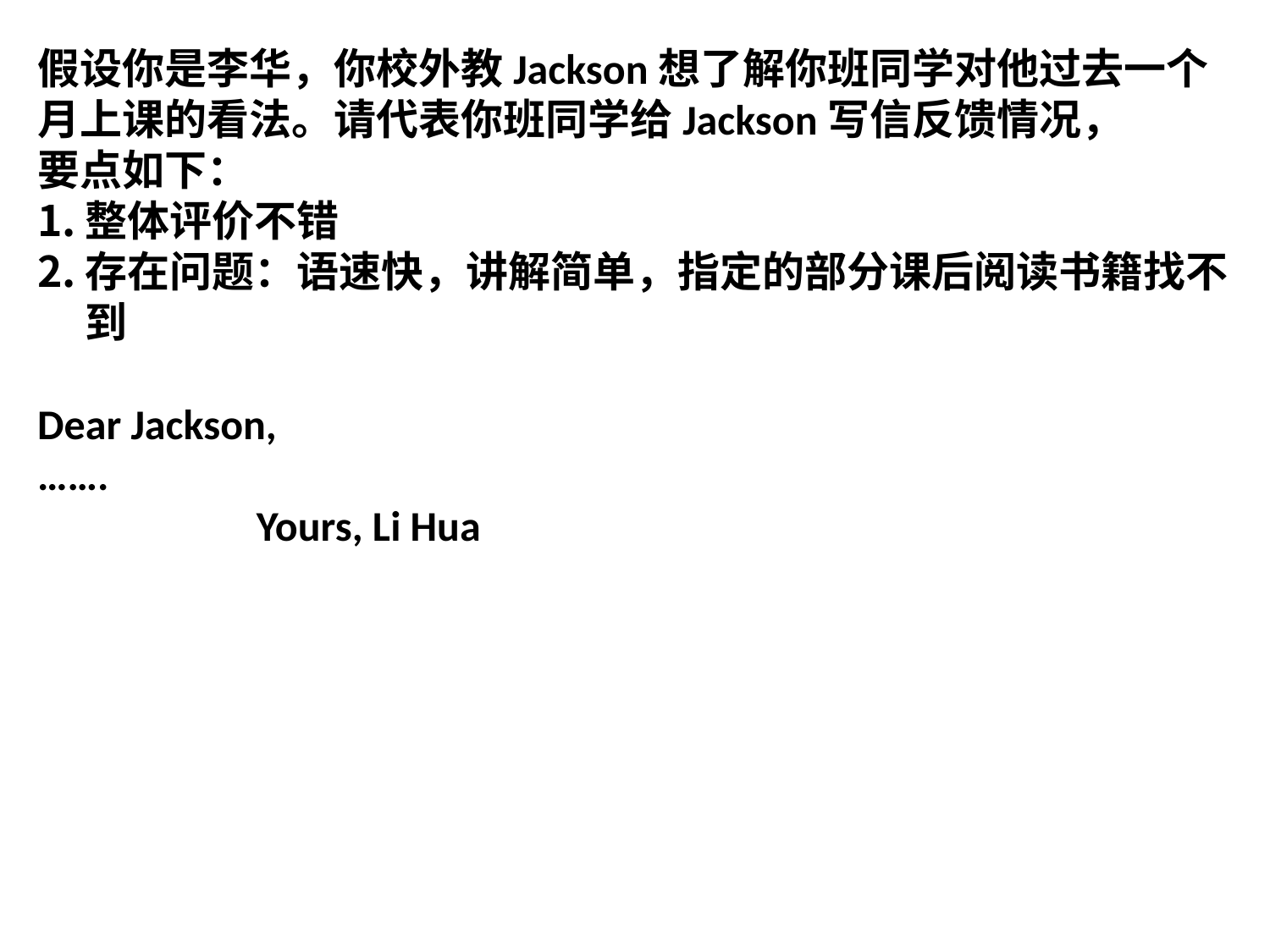

假设你是李华，你校外教Jackson想了解你班同学对他过去一个月上课的看法。请代表你班同学给Jackson写信反馈情况，
要点如下：
整体评价不错
存在问题：语速快，讲解简单，指定的部分课后阅读书籍找不到

Dear Jackson,
…….
                       Yours, Li Hua